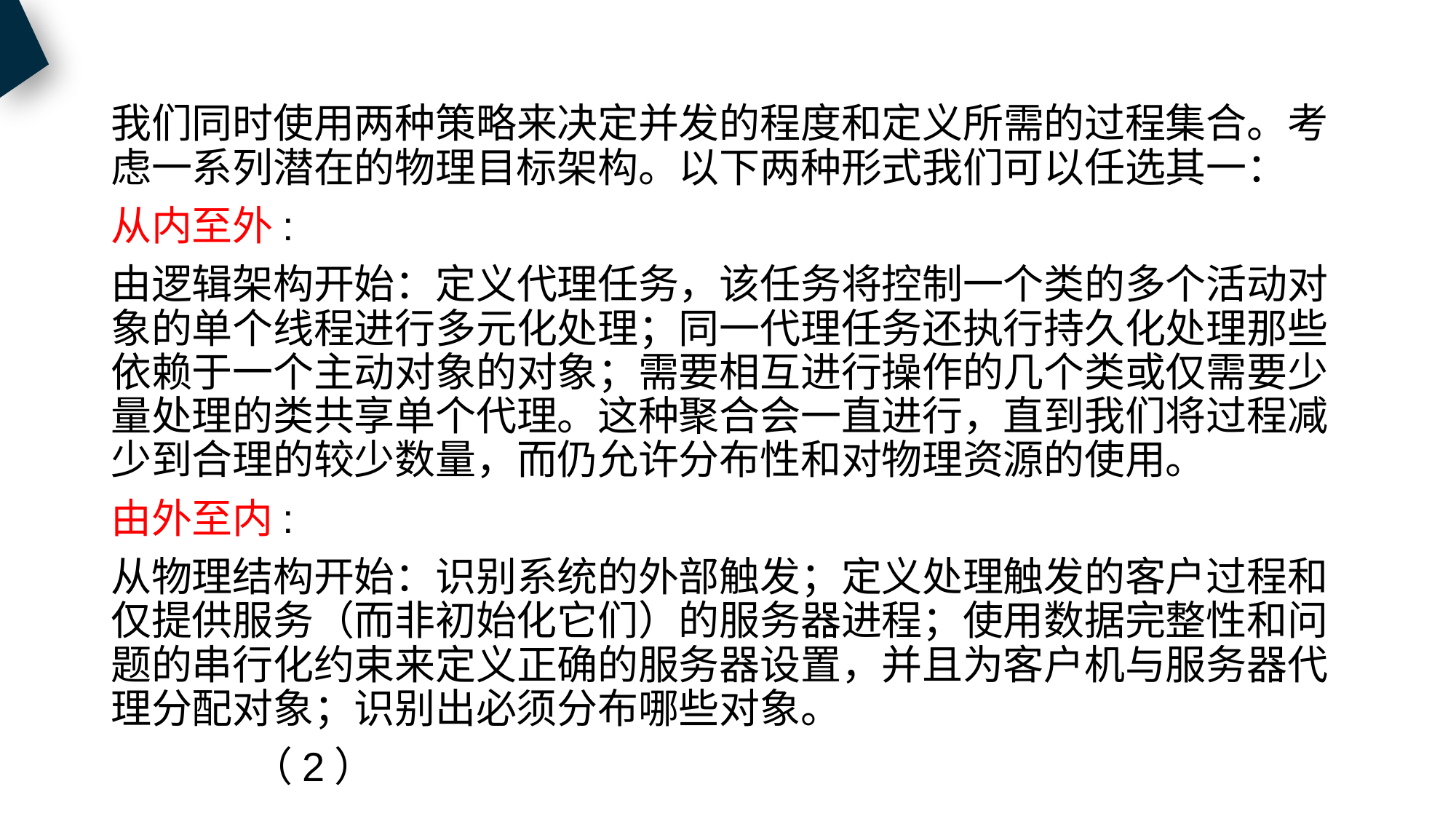

我们同时使用两种策略来决定并发的程度和定义所需的过程集合。考虑一系列潜在的物理目标架构。以下两种形式我们可以任选其一：
从内至外:
由逻辑架构开始：定义代理任务，该任务将控制一个类的多个活动对象的单个线程进行多元化处理；同一代理任务还执行持久化处理那些依赖于一个主动对象的对象；需要相互进行操作的几个类或仅需要少量处理的类共享单个代理。这种聚合会一直进行，直到我们将过程减少到合理的较少数量，而仍允许分布性和对物理资源的使用。
由外至内:
从物理结构开始：识别系统的外部触发；定义处理触发的客户过程和仅提供服务（而非初始化它们）的服务器进程；使用数据完整性和问题的串行化约束来定义正确的服务器设置，并且为客户机与服务器代理分配对象；识别出必须分布哪些对象。
										   （2）